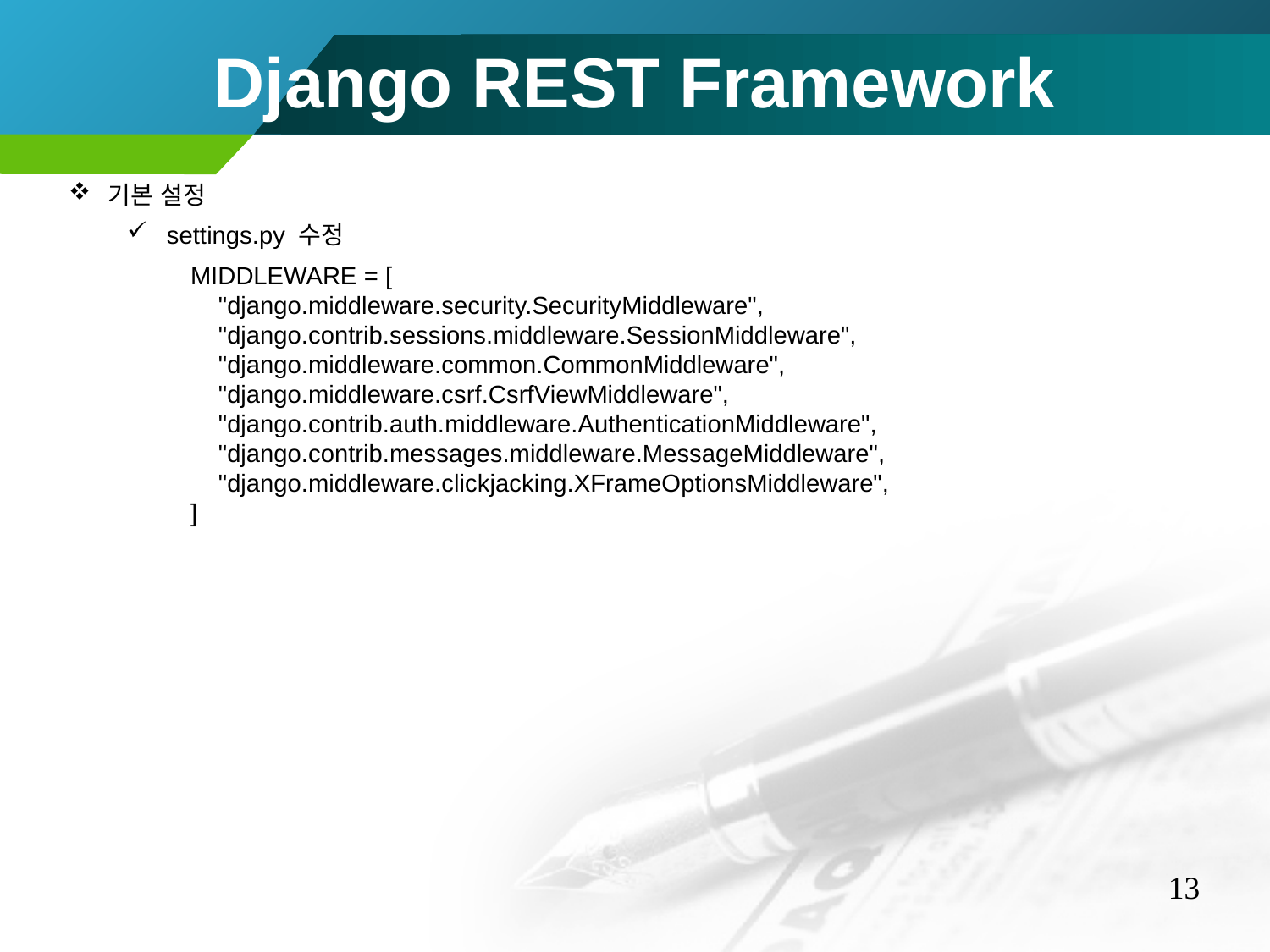

Django REST Framework
기본 설정
settings.py 수정
MIDDLEWARE = [
    "django.middleware.security.SecurityMiddleware",
    "django.contrib.sessions.middleware.SessionMiddleware",
    "django.middleware.common.CommonMiddleware",
    "django.middleware.csrf.CsrfViewMiddleware",
    "django.contrib.auth.middleware.AuthenticationMiddleware",
    "django.contrib.messages.middleware.MessageMiddleware",
    "django.middleware.clickjacking.XFrameOptionsMiddleware",
]
13